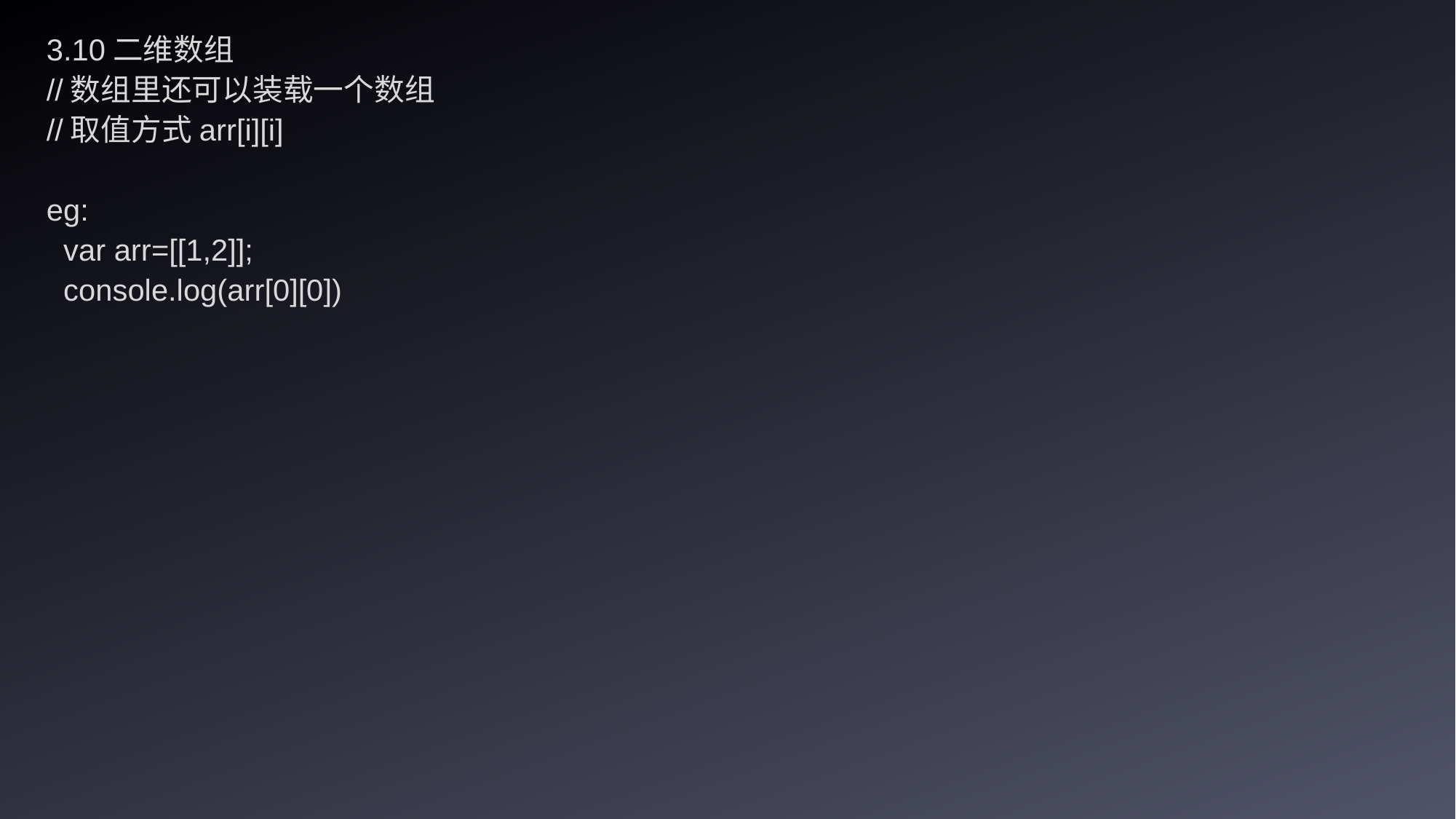

3.10二维数组
//数组里还可以装载一个数组
//取值方式arr[i][i]

eg:
  var arr=[[1,2]];
  console.log(arr[0][0])